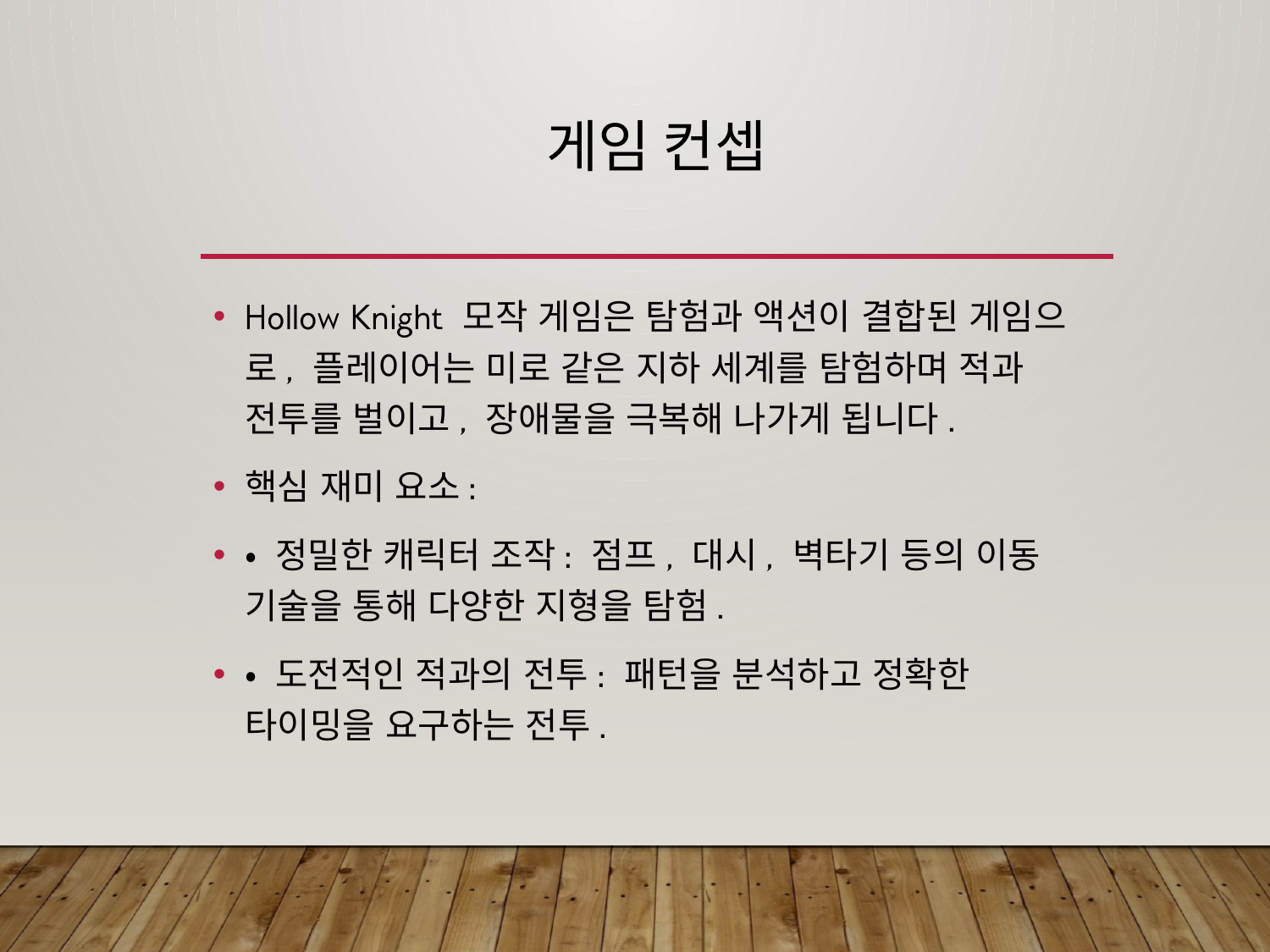

# 게임 컨셉
Hollow Knight 모작 게임은 탐험과 액션이 결합된 게임으로, 플레이어는 미로 같은 지하 세계를 탐험하며 적과 전투를 벌이고, 장애물을 극복해 나가게 됩니다.
핵심 재미 요소:
• 정밀한 캐릭터 조작: 점프, 대시, 벽타기 등의 이동 기술을 통해 다양한 지형을 탐험.
• 도전적인 적과의 전투: 패턴을 분석하고 정확한 타이밍을 요구하는 전투.